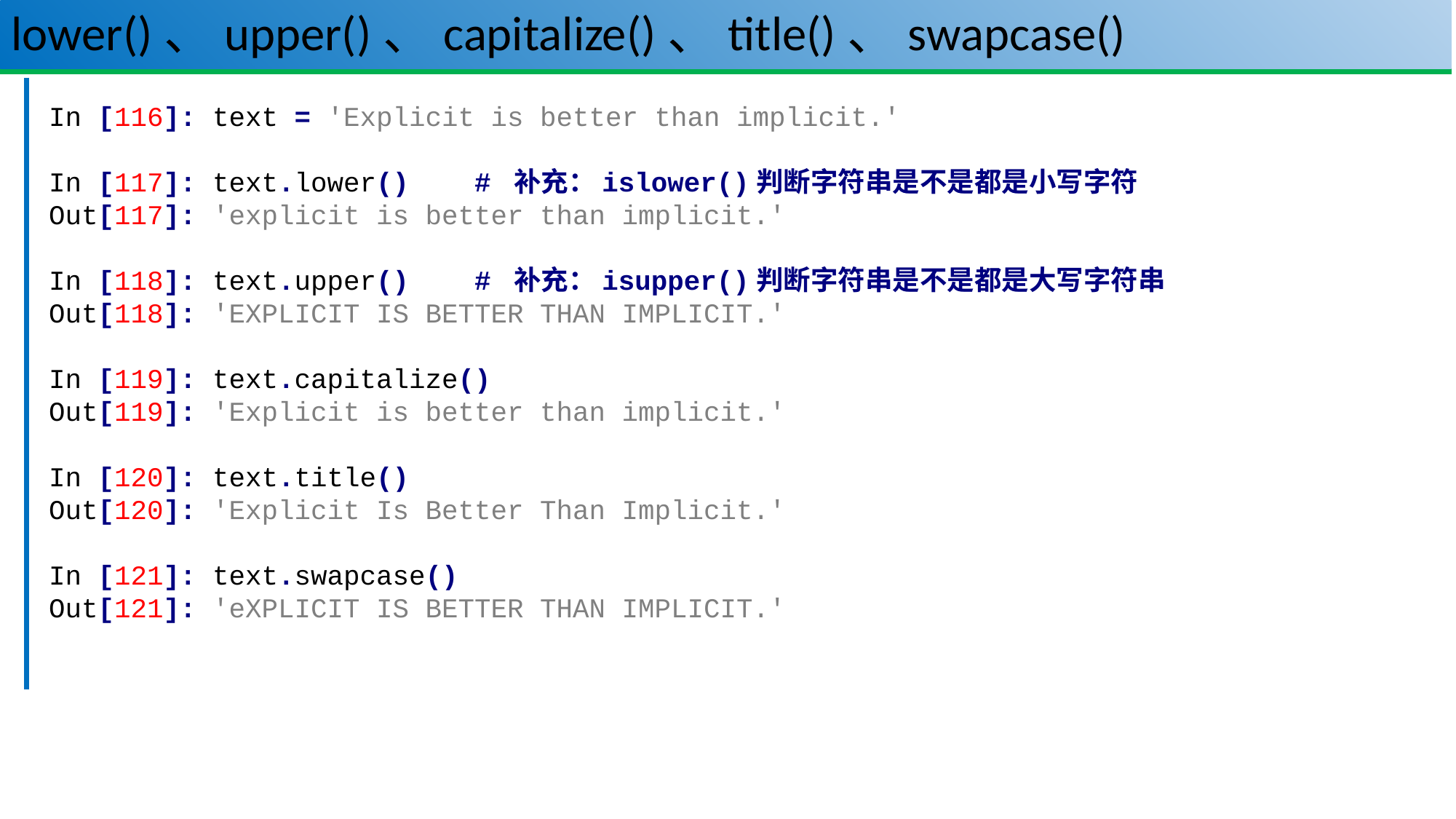

# lower()、upper()、capitalize()、title()、swapcase()
44
In [116]: text = 'Explicit is better than implicit.'

In [117]: text.lower()    # 补充：islower()判断字符串是不是都是小写字符
Out[117]: 'explicit is better than implicit.'

In [118]: text.upper()    # 补充：isupper()判断字符串是不是都是大写字符串
Out[118]: 'EXPLICIT IS BETTER THAN IMPLICIT.'

In [119]: text.capitalize()
Out[119]: 'Explicit is better than implicit.'

In [120]: text.title()
Out[120]: 'Explicit Is Better Than Implicit.'

In [121]: text.swapcase()
Out[121]: 'eXPLICIT IS BETTER THAN IMPLICIT.'